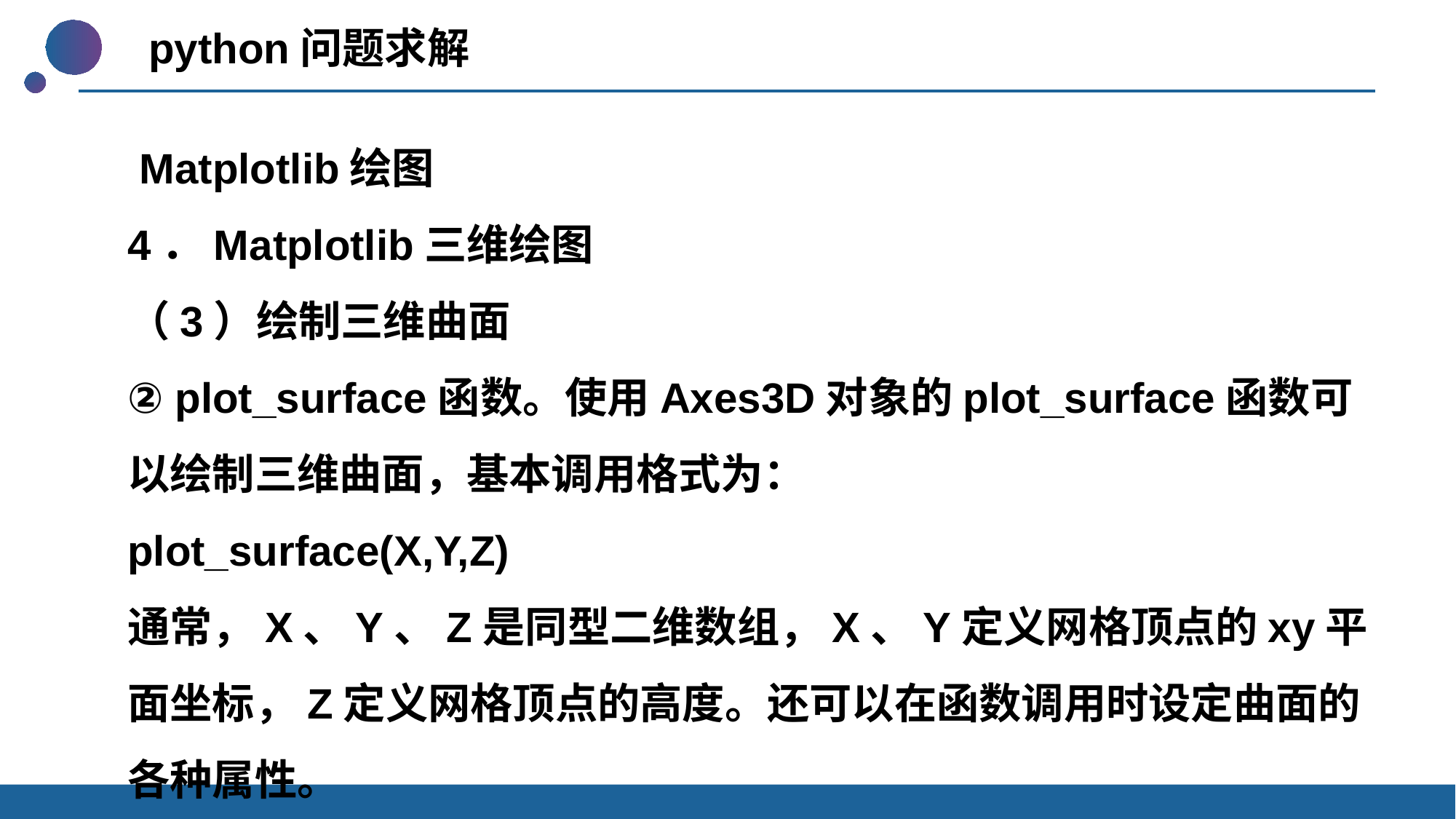

python问题求解

 Matplotlib绘图
4．Matplotlib三维绘图
（3）绘制三维曲面
② plot_surface函数。使用Axes3D对象的plot_surface函数可以绘制三维曲面，基本调用格式为：
plot_surface(X,Y,Z)
通常，X、Y、Z是同型二维数组，X、Y定义网格顶点的xy平面坐标，Z定义网格顶点的高度。还可以在函数调用时设定曲面的各种属性。